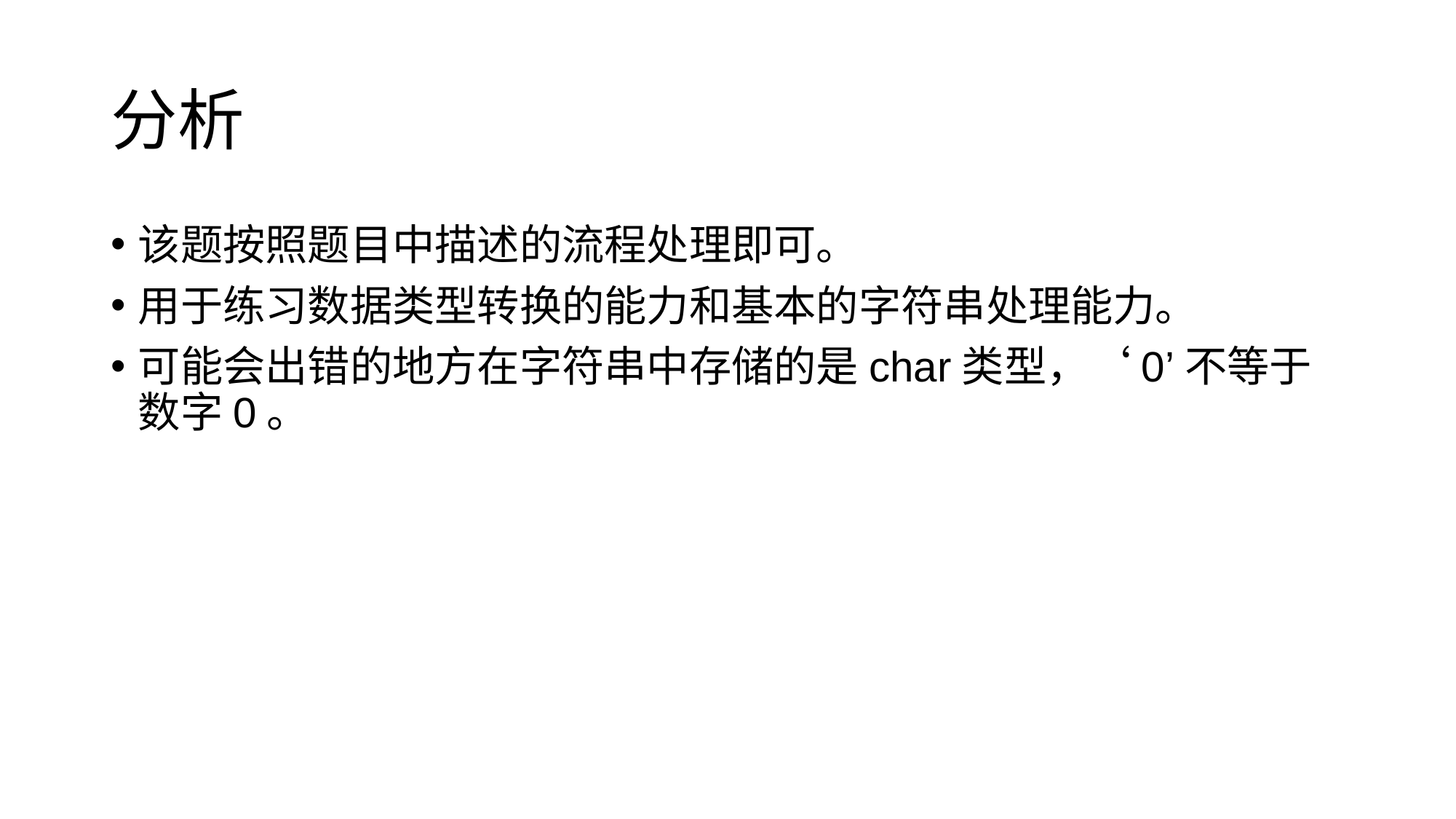

# 分析
该题按照题目中描述的流程处理即可。
用于练习数据类型转换的能力和基本的字符串处理能力。
可能会出错的地方在字符串中存储的是char类型，‘0’不等于数字0。